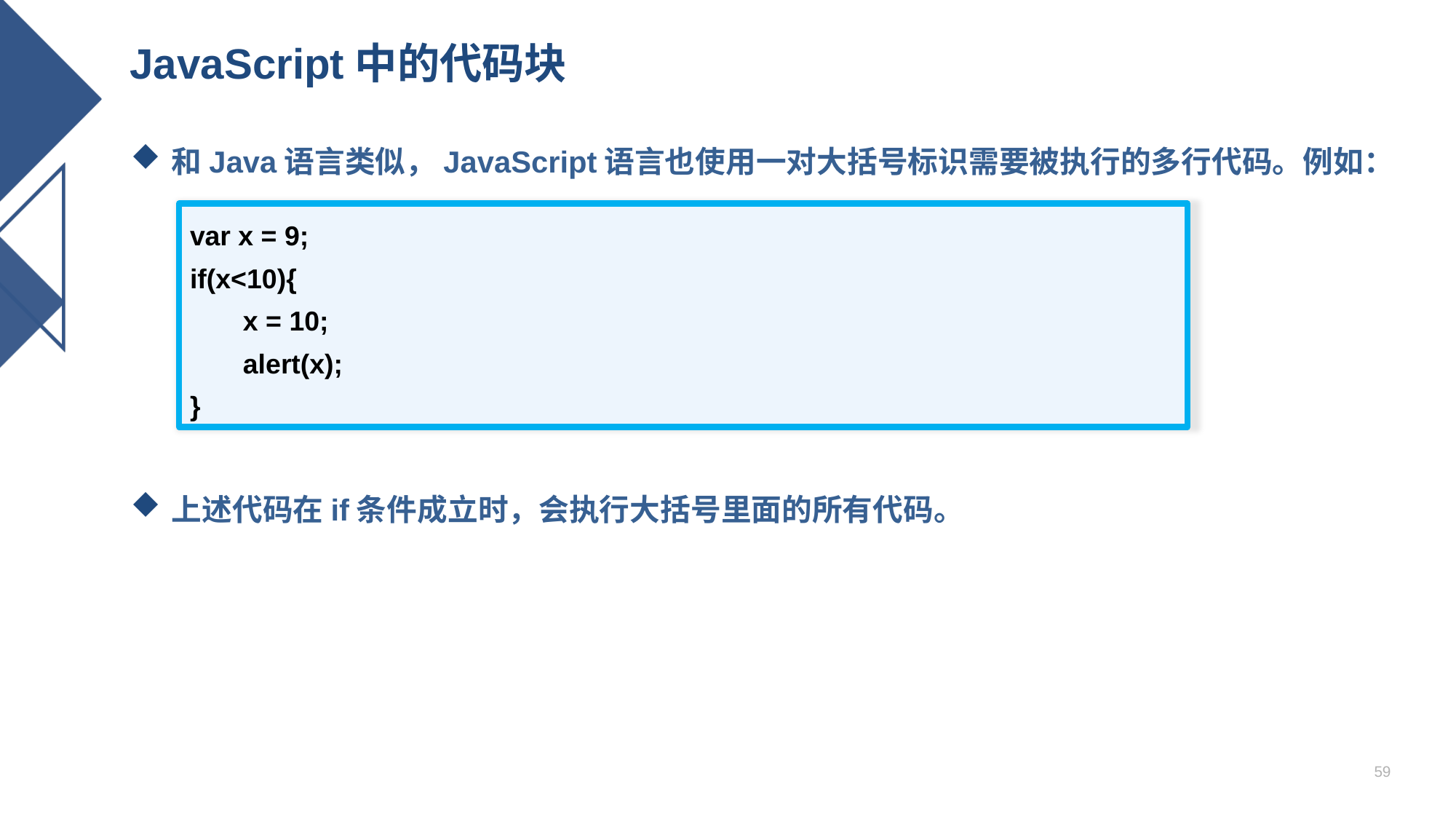

# JavaScript中的代码块
和Java语言类似，JavaScript语言也使用一对大括号标识需要被执行的多行代码。例如：

上述代码在if条件成立时，会执行大括号里面的所有代码。

var x = 9;
if(x<10){
	x = 10;
	alert(x);
}
59